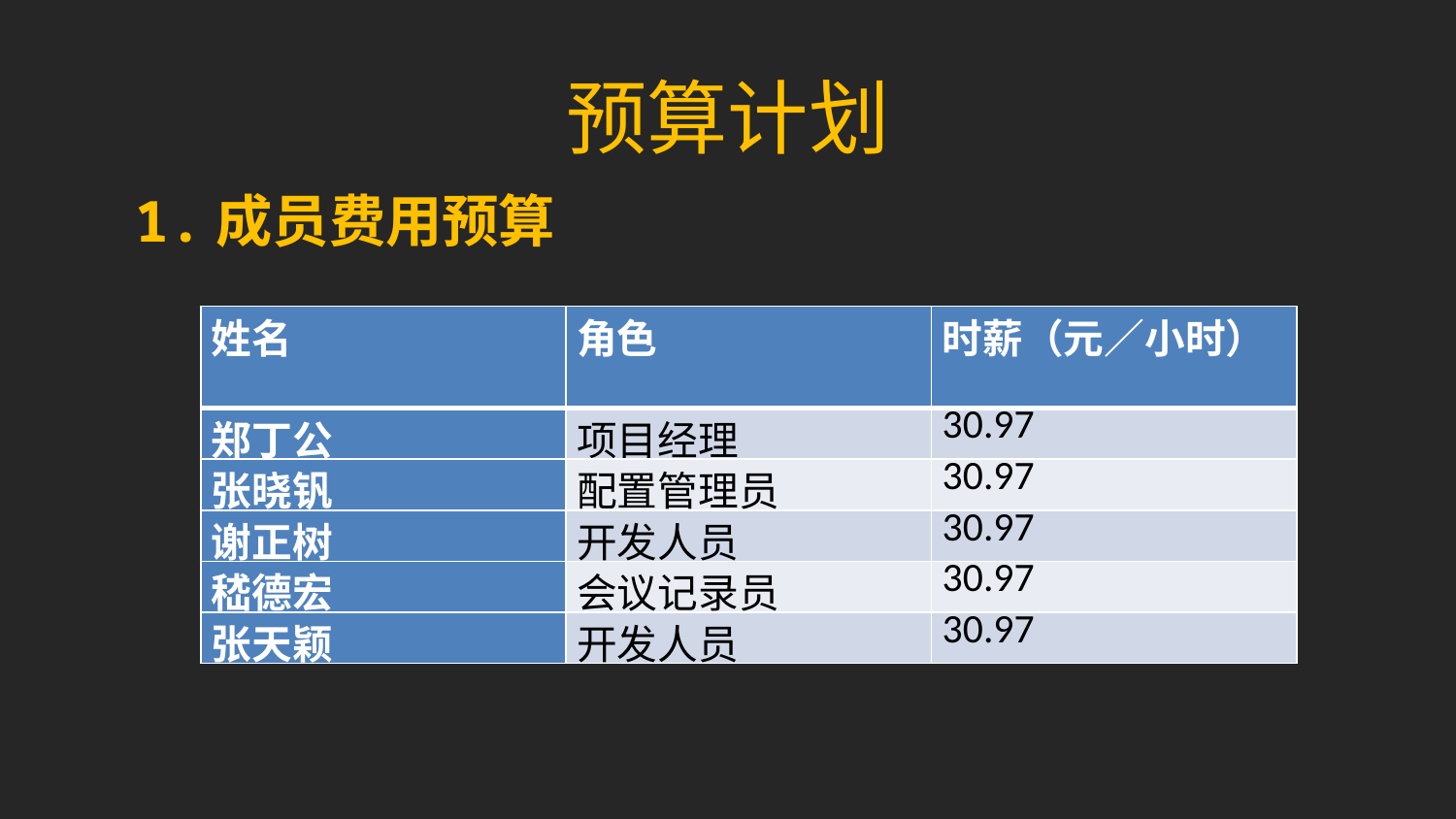

预算计划
1.成员费用预算
| 姓名 | 角色 | 时薪（元／小时） |
| --- | --- | --- |
| 郑丁公 | 项目经理 | 30.97 |
| 张晓钒 | 配置管理员 | 30.97 |
| 谢正树 | 开发人员 | 30.97 |
| 嵇德宏 | 会议记录员 | 30.97 |
| 张天颖 | 开发人员 | 30.97 |